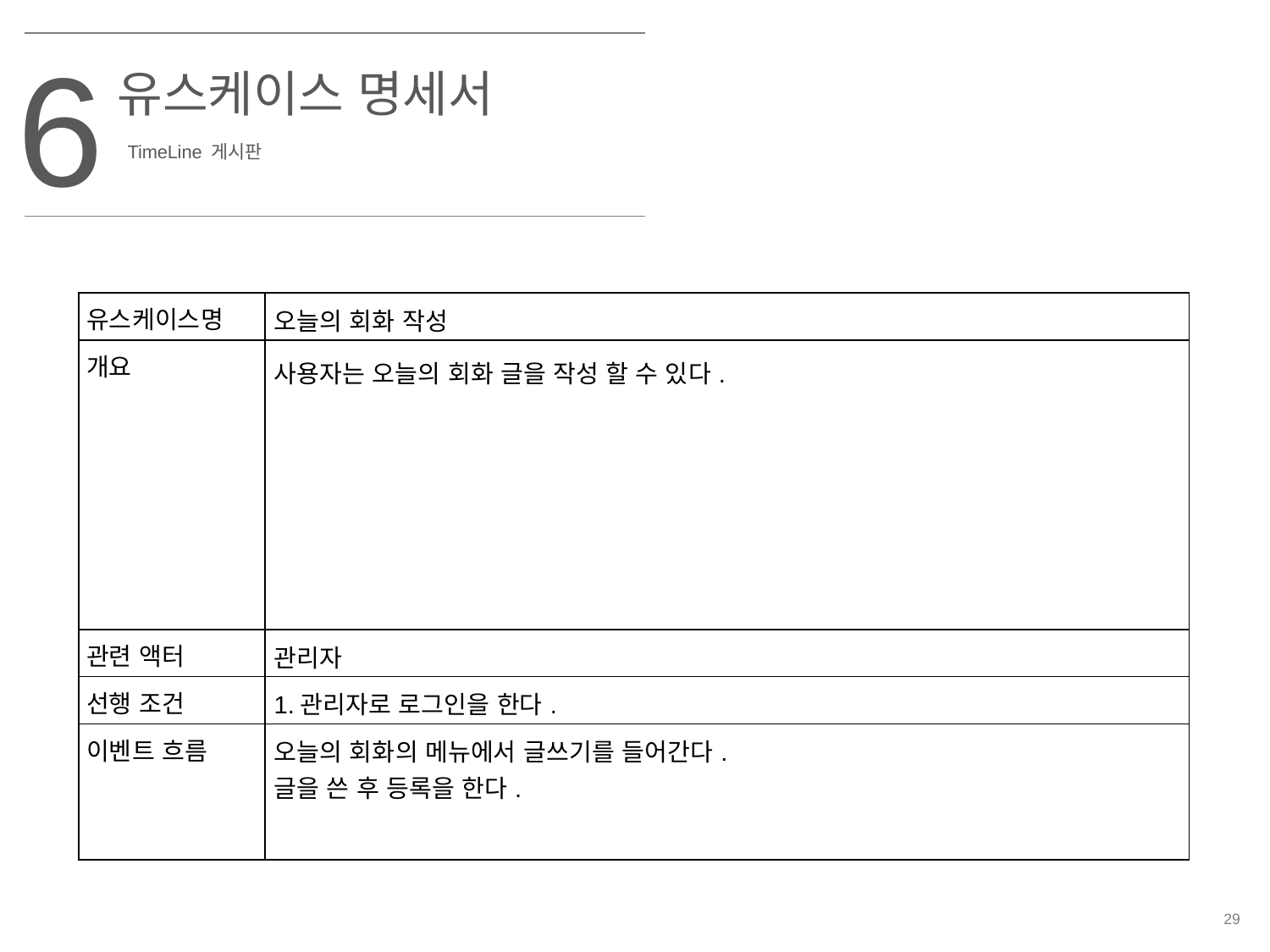

6
유스케이스 명세서
TimeLine 게시판
| 유스케이스명 | 오늘의 회화 작성 |
| --- | --- |
| 개요 | 사용자는 오늘의 회화 글을 작성 할 수 있다. |
| 관련 액터 | 관리자 |
| 선행 조건 | 1.관리자로 로그인을 한다. |
| 이벤트 흐름 | 오늘의 회화의 메뉴에서 글쓰기를 들어간다. 글을 쓴 후 등록을 한다. |